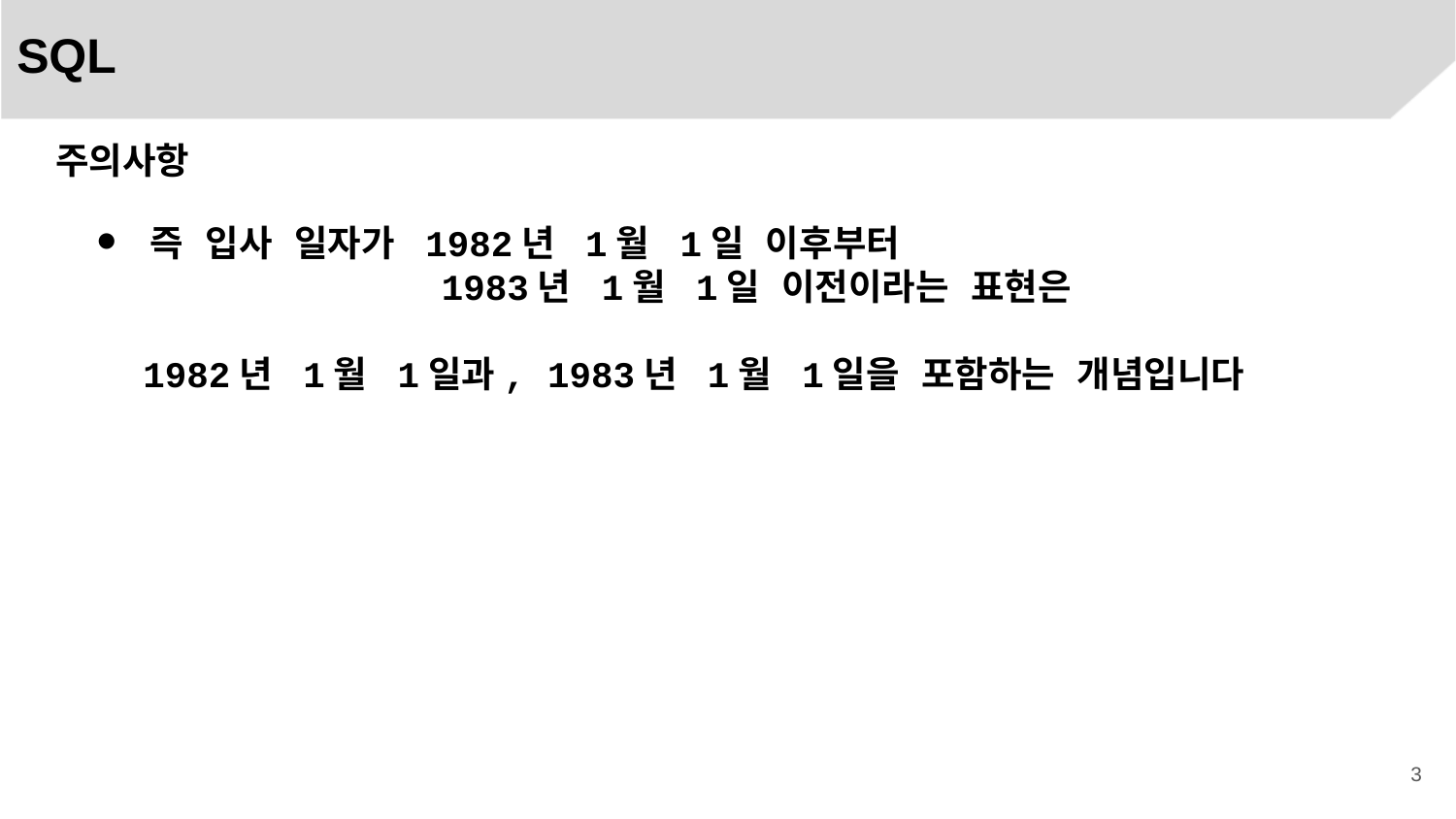

# SQL
주의사항
즉 입사 일자가 1982년 1월 1일 이후부터
          1983년 1월 1일 이전이라는 표현은

   1982년 1월 1일과, 1983년 1월 1일을 포함하는 개념입니다
3